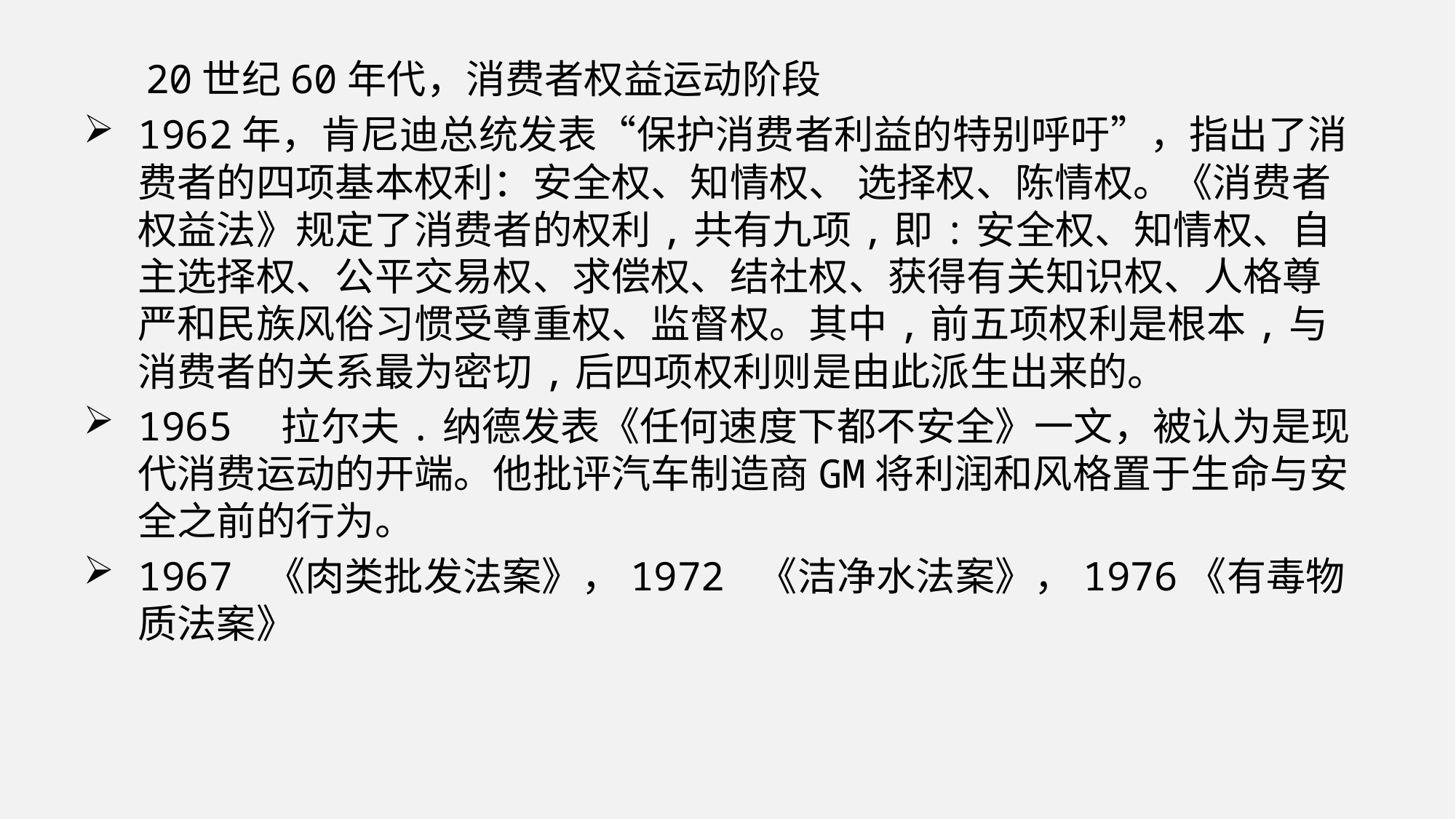

20世纪60年代，消费者权益运动阶段
1962年，肯尼迪总统发表“保护消费者利益的特别呼吁”，指出了消费者的四项基本权利：安全权、知情权、 选择权、陈情权。《消费者权益法》规定了消费者的权利,共有九项,即:安全权、知情权、自主选择权、公平交易权、求偿权、结社权、获得有关知识权、人格尊严和民族风俗习惯受尊重权、监督权。其中,前五项权利是根本,与消费者的关系最为密切,后四项权利则是由此派生出来的。
1965　拉尔夫.纳德发表《任何速度下都不安全》一文，被认为是现代消费运动的开端。他批评汽车制造商GM将利润和风格置于生命与安全之前的行为。
1967 《肉类批发法案》，1972 《洁净水法案》，1976《有毒物质法案》